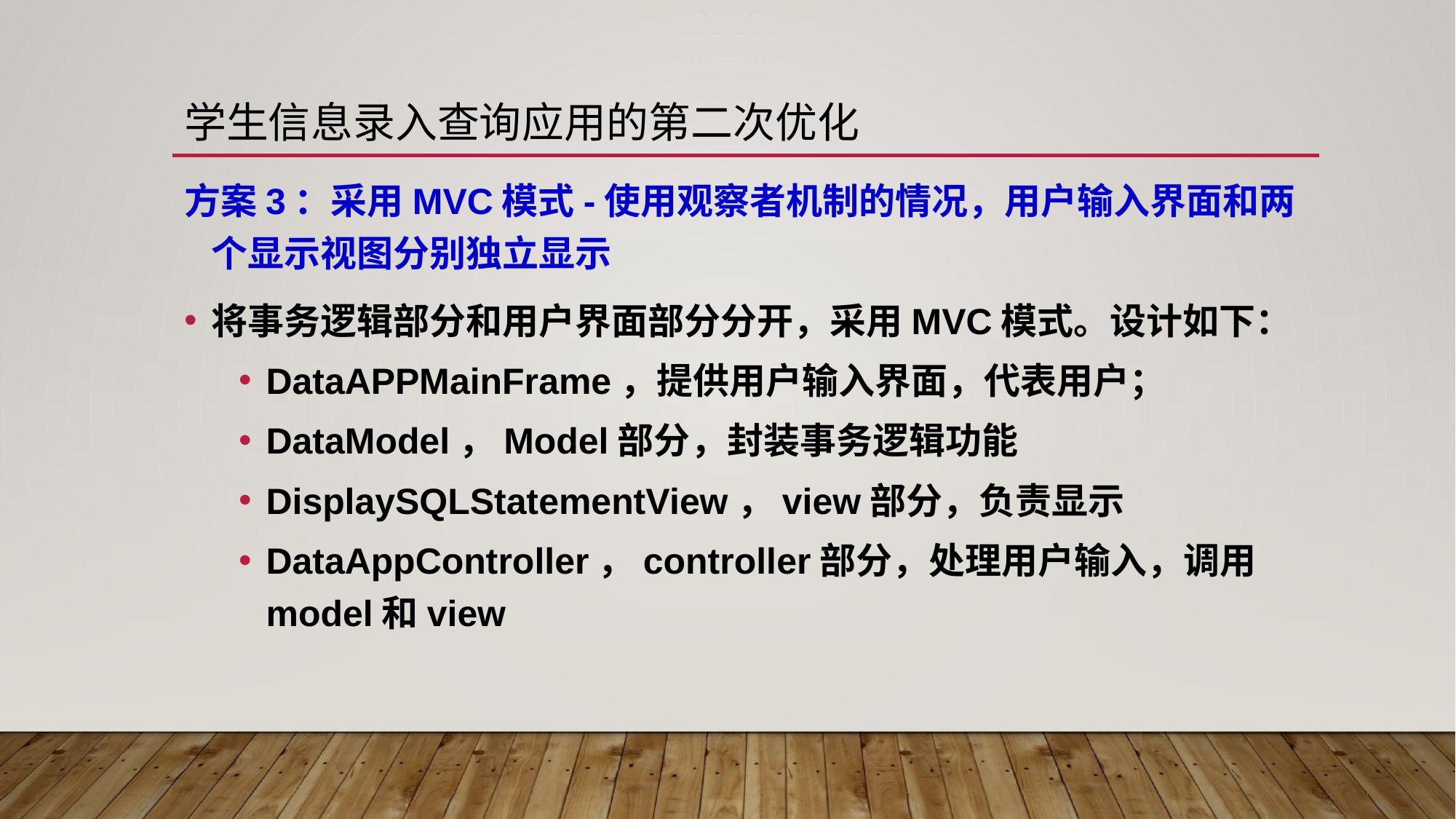

# 学生信息录入查询应用的第二次优化
方案3：采用MVC模式-使用观察者机制的情况，用户输入界面和两个显示视图分别独立显示
将事务逻辑部分和用户界面部分分开，采用MVC模式。设计如下：
DataAPPMainFrame，提供用户输入界面，代表用户；
DataModel，Model部分，封装事务逻辑功能
DisplaySQLStatementView，view部分，负责显示
DataAppController，controller部分，处理用户输入，调用model和view